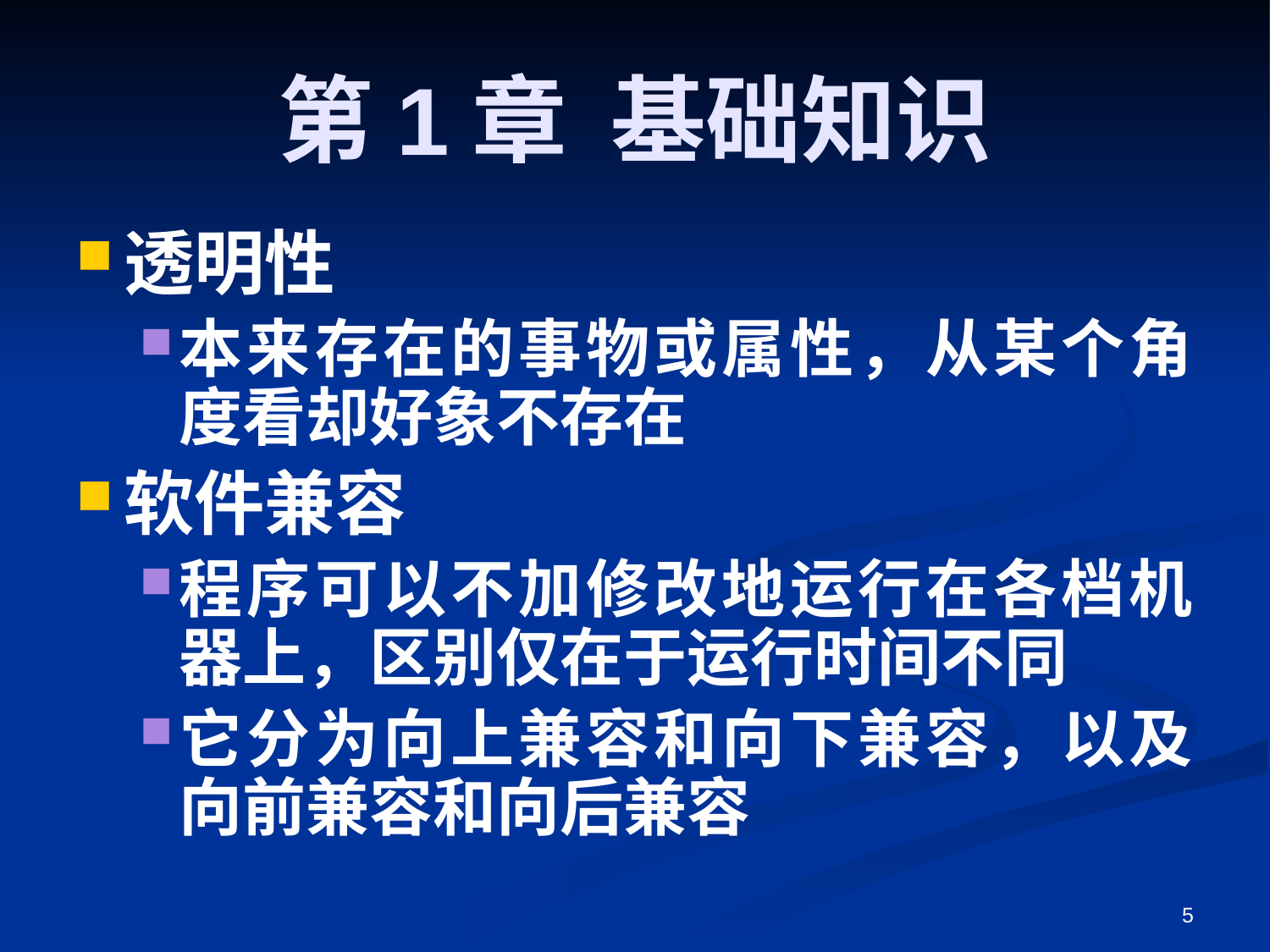

# 第1章  基础知识
透明性
本来存在的事物或属性，从某个角度看却好象不存在
软件兼容
程序可以不加修改地运行在各档机器上，区别仅在于运行时间不同
它分为向上兼容和向下兼容，以及向前兼容和向后兼容
5